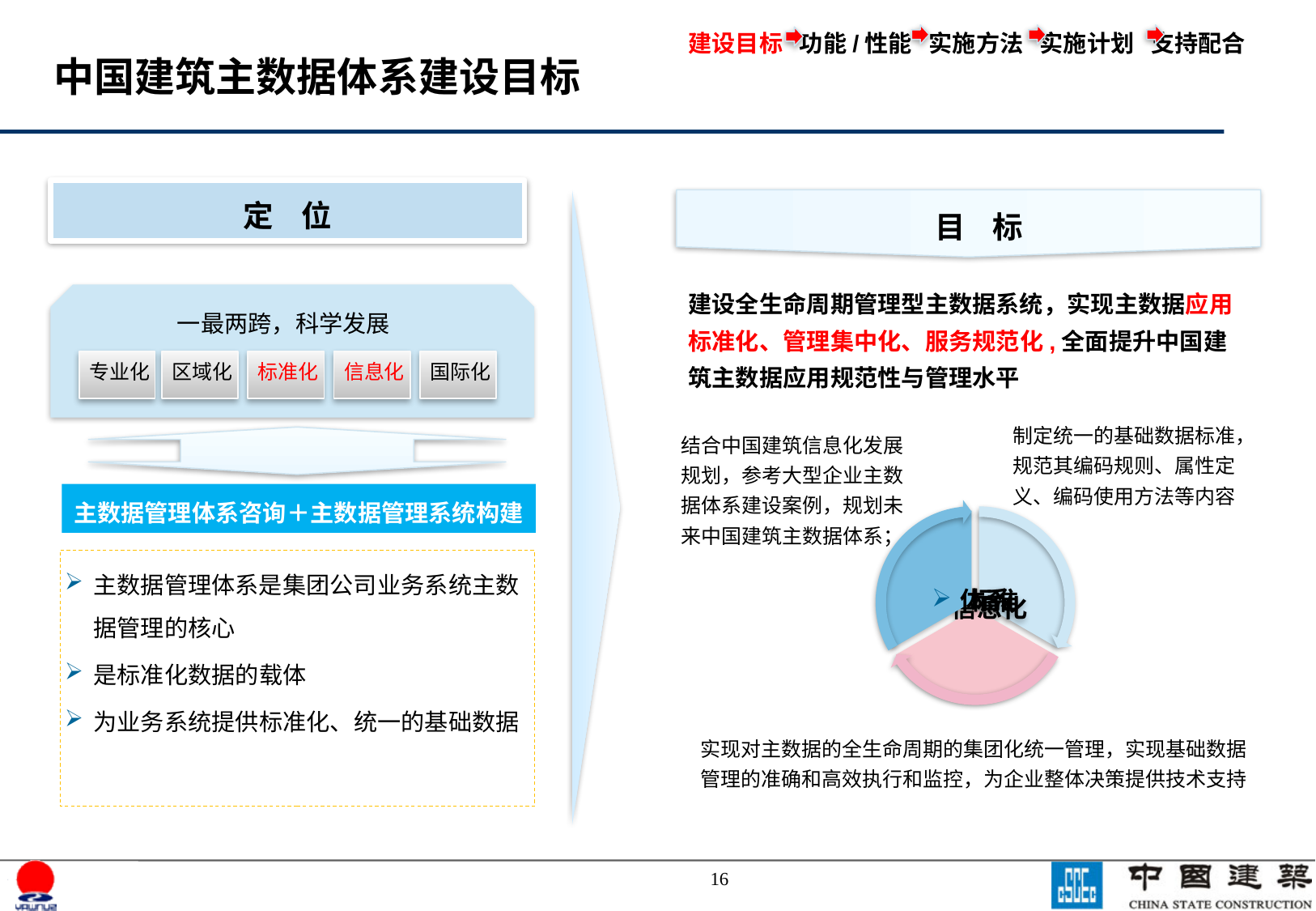

建设目标   功能/性能   实施方法   实施计划   支持配合
# 中国建筑主数据体系建设目标

定    位
目    标
建设全生命周期管理型主数据系统，实现主数据应用标准化、管理集中化、服务规范化,全面提升中国建筑主数据应用规范性与管理水平

一最两跨，科学发展
专业化
区域化
标准化
信息化
国际化
结合中国建筑信息化发展规划，参考大型企业主数据体系建设案例，规划未来中国建筑主数据体系；
制定统一的基础数据标准，规范其编码规则、属性定义、编码使用方法等内容

主数据管理体系咨询＋主数据管理系统构建
标准
信息化
体系
主数据管理体系是集团公司业务系统主数据管理的核心
是标准化数据的载体
为业务系统提供标准化、统一的基础数据
实现对主数据的全生命周期的集团化统一管理，实现基础数据管理的准确和高效执行和监控，为企业整体决策提供技术支持
16